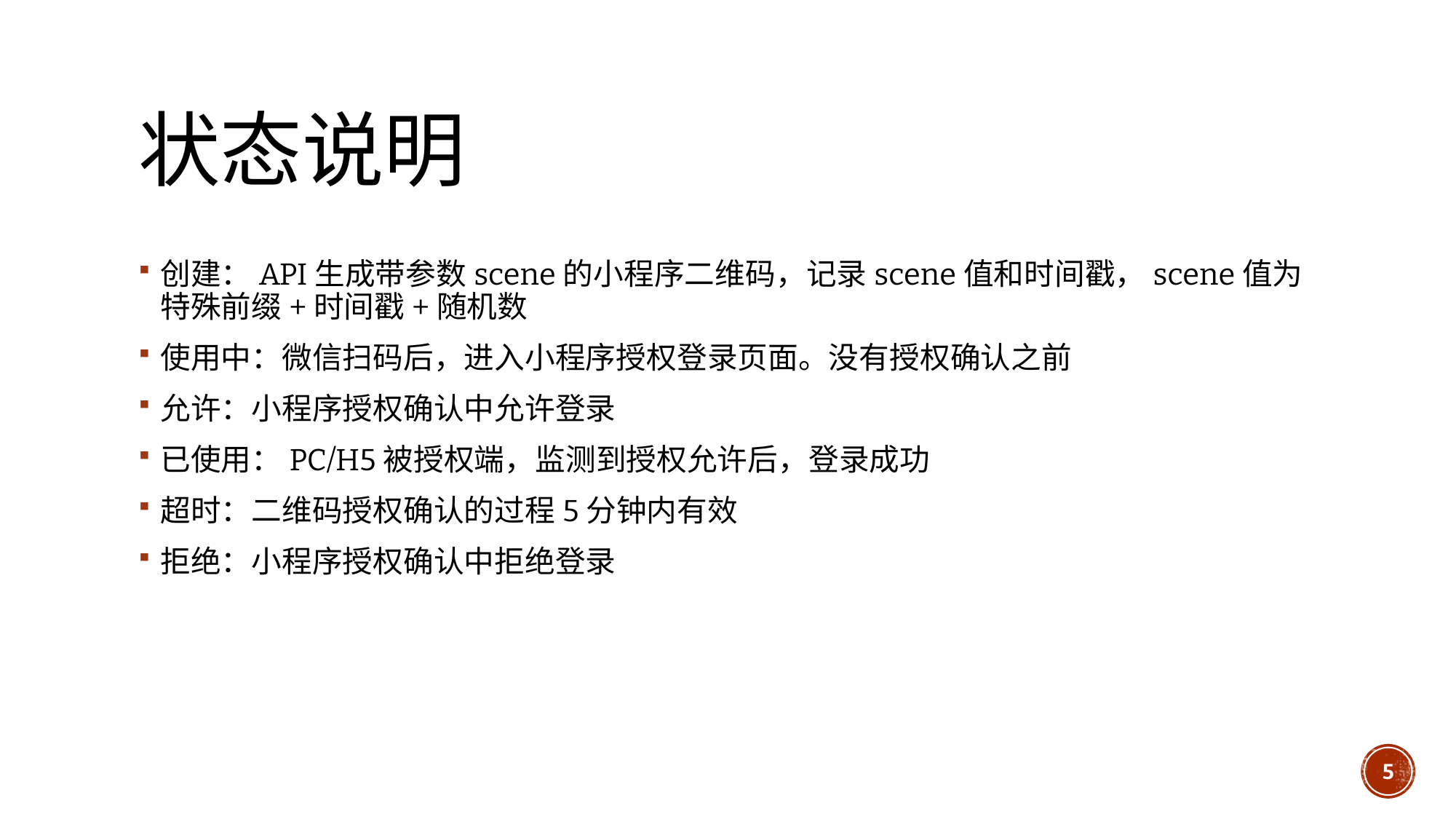

# 状态说明
创建：API生成带参数scene的小程序二维码，记录scene值和时间戳，scene值为特殊前缀+时间戳+随机数
使用中：微信扫码后，进入小程序授权登录页面。没有授权确认之前
允许：小程序授权确认中允许登录
已使用：PC/H5被授权端，监测到授权允许后，登录成功
超时：二维码授权确认的过程5分钟内有效
拒绝：小程序授权确认中拒绝登录

5